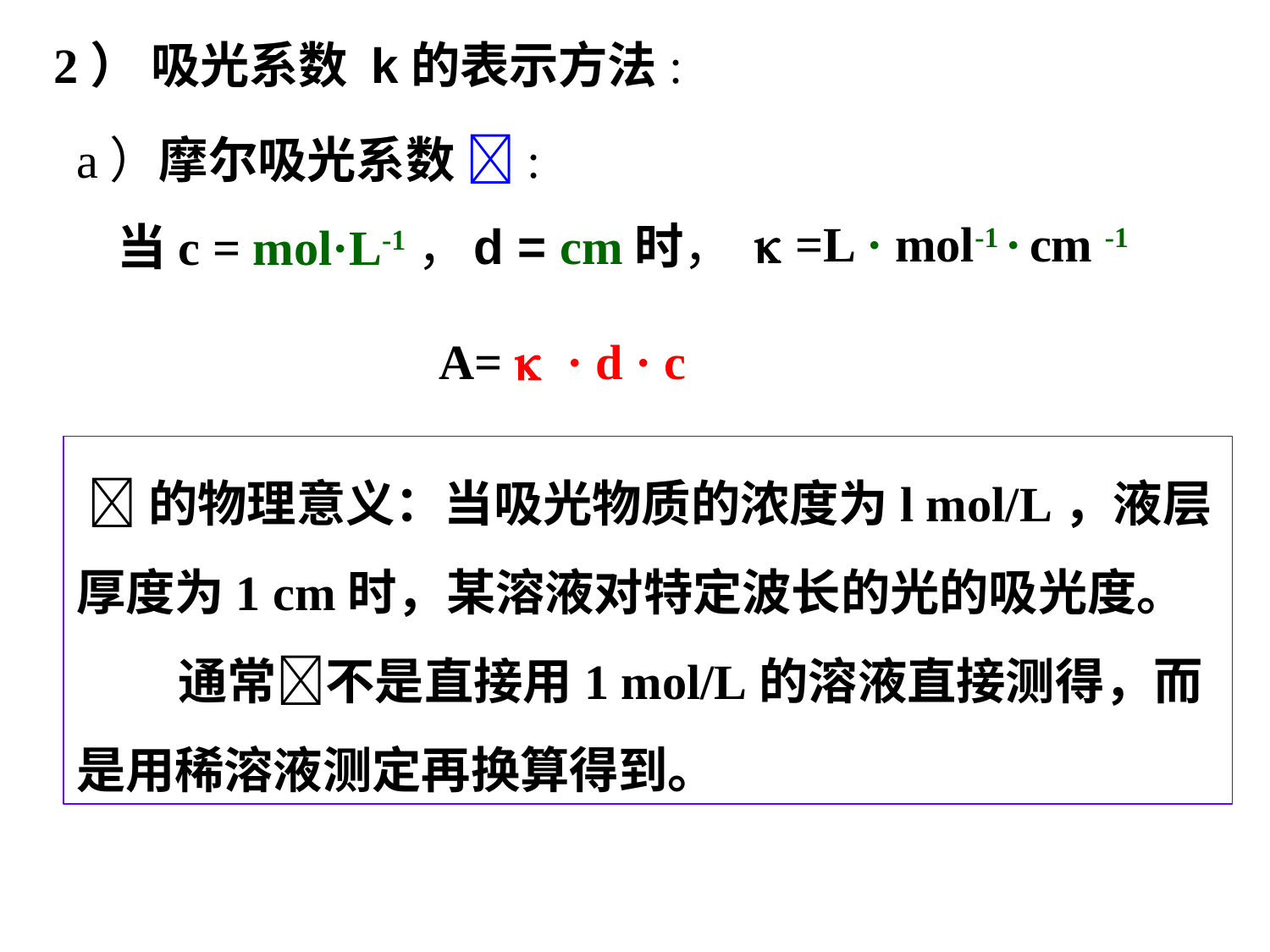

2） 吸光系数 k的表示方法:
a）摩尔吸光系数 κ:
κ =L · mol-1 · cm -1
d = cm时，
当c = mol·L-1，
A= κ  · d · c
 κ的物理意义：当吸光物质的浓度为l mol/L，液层厚度为1 cm时，某溶液对特定波长的光的吸光度。
        通常κ不是直接用1 mol/L的溶液直接测得，而是用稀溶液测定再换算得到。